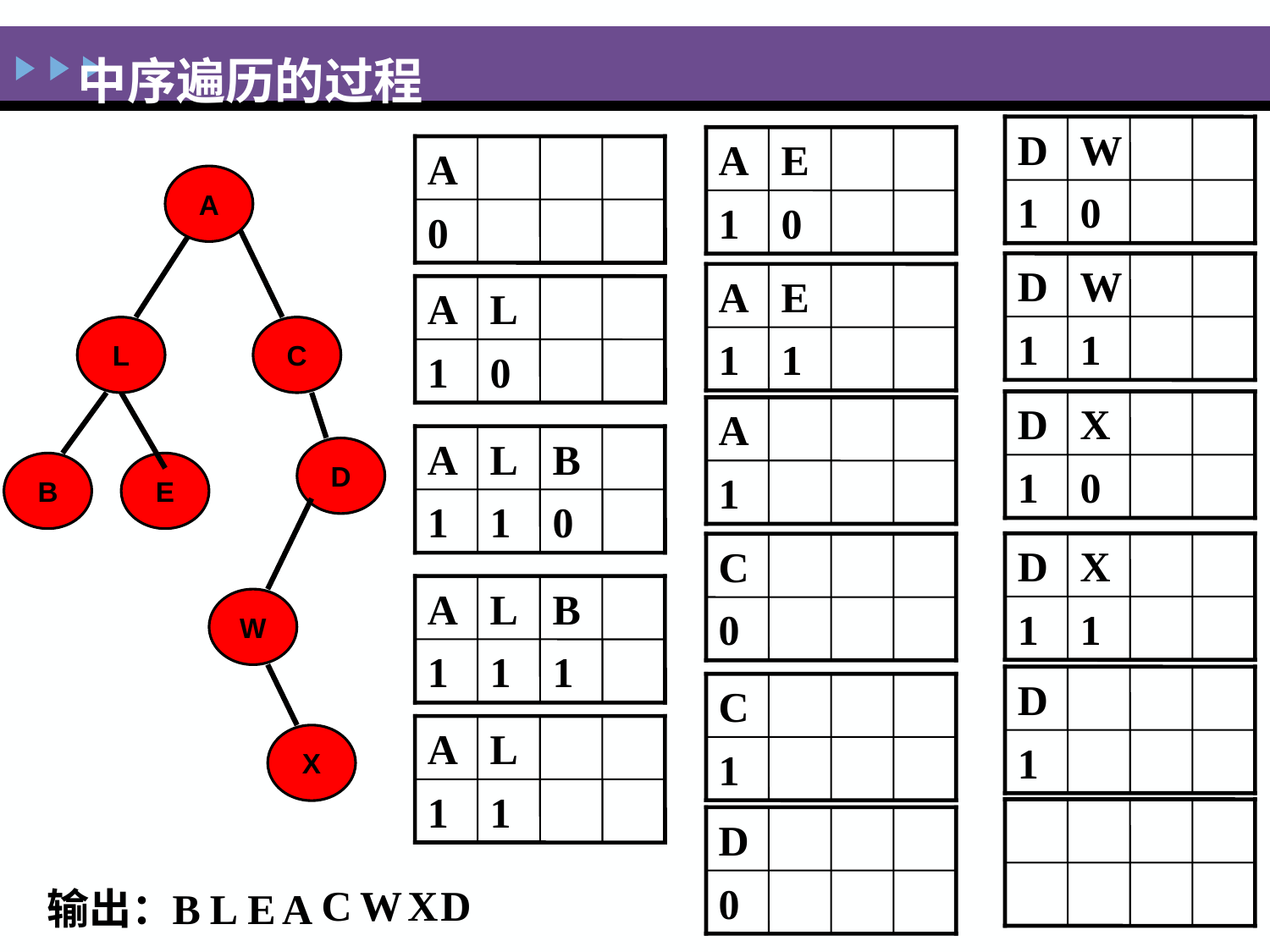

12
# 中序遍历的过程
D

W

1

0

A

E

1

0

A

0

A

L
C

D
B
E

W

X
D

W

1

1

A

E

1

1

A

L

1

0

D

X

1

0

A

1

A

L

B

1

1
0

D

X

1

1

C

0

A

L

B

1

1
1

D

1

C

1

A

L

1

1

D

0

C
W
X
D
输出：
B
L
E
A